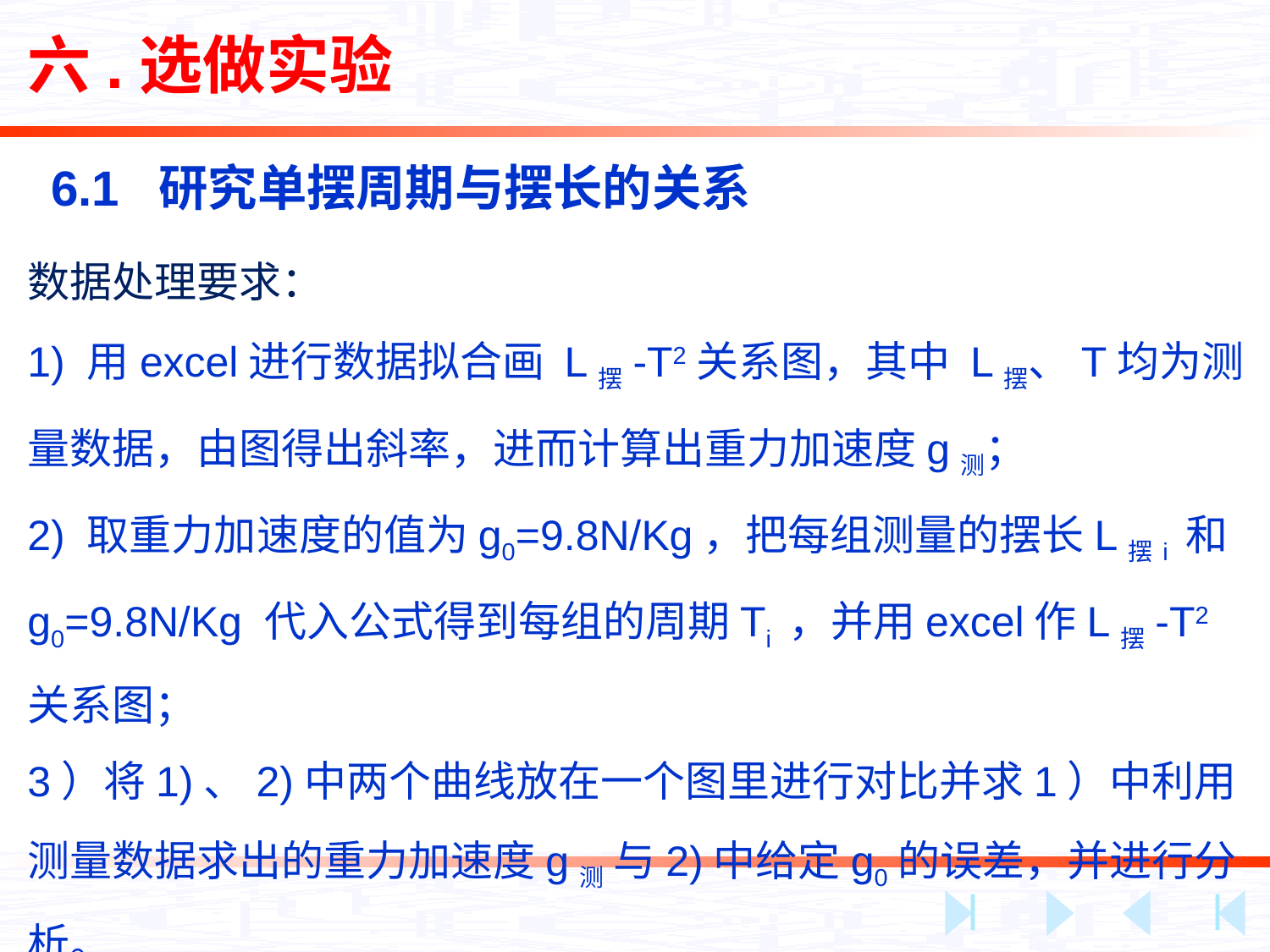

六.选做实验
6.1  研究单摆周期与摆长的关系
数据处理要求：
1) 用excel进行数据拟合画 L摆-T2关系图，其中 L摆、T均为测量数据，由图得出斜率，进而计算出重力加速度g测；
2) 取重力加速度的值为g0=9.8N/Kg，把每组测量的摆长L摆i 和g0=9.8N/Kg 代入公式得到每组的周期Ti ，并用excel作L摆-T2关系图；
3）将1)、2)中两个曲线放在一个图里进行对比并求1）中利用测量数据求出的重力加速度g测 与2)中给定g0的误差，并进行分析。